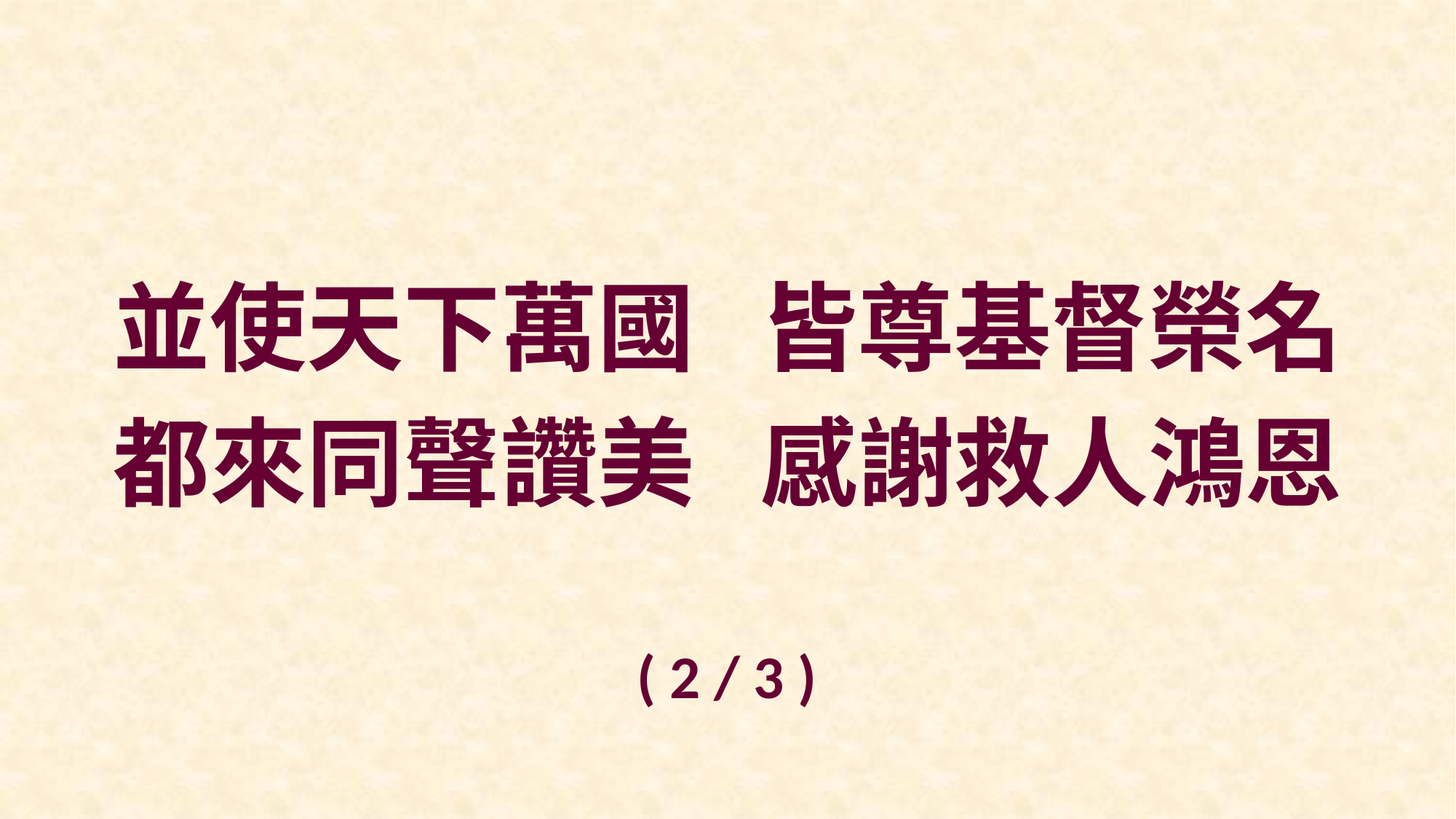

並使天下萬國   皆尊基督榮名
都來同聲讚美   感謝救人鴻恩
( 2 / 3 )